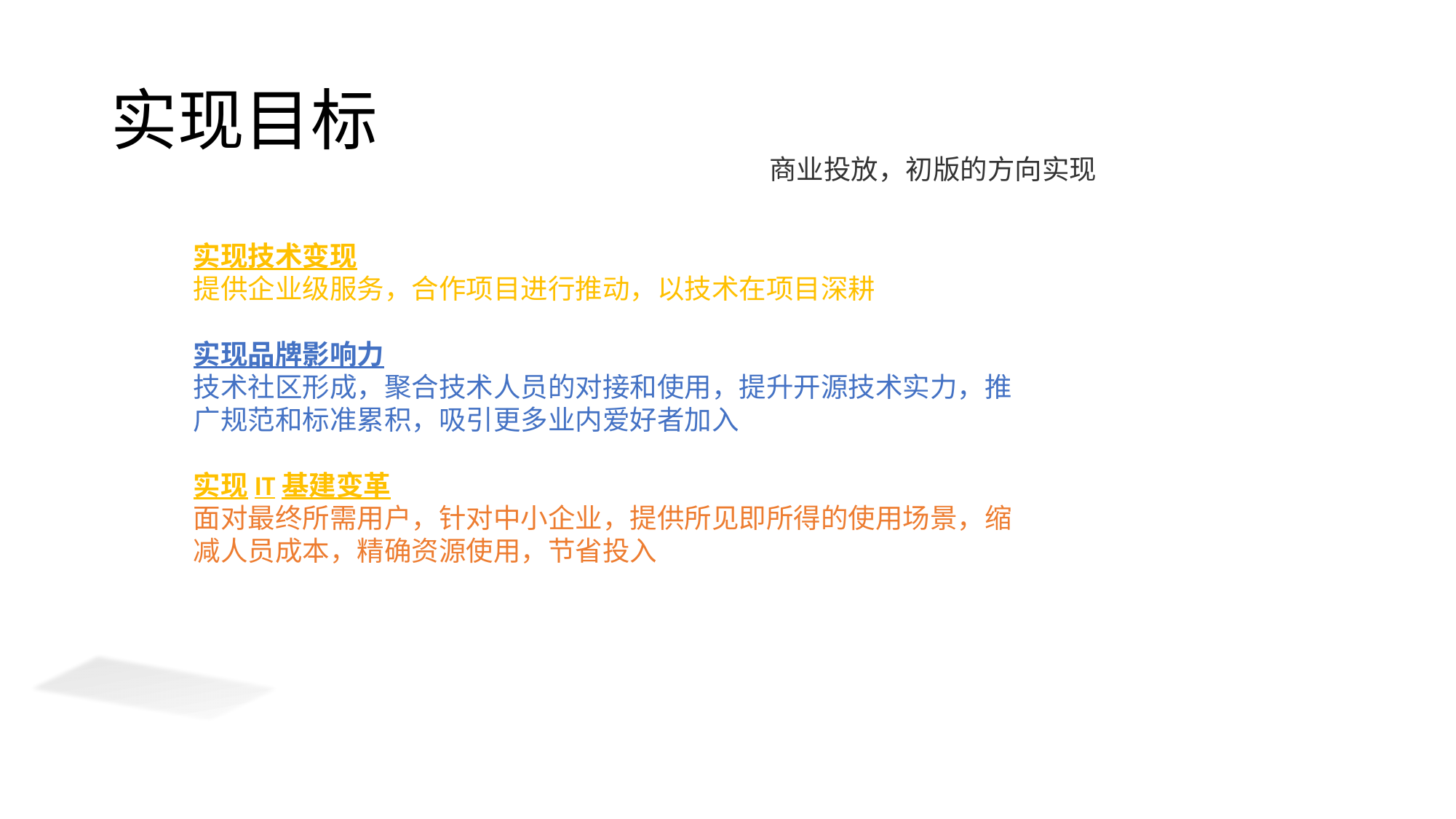

# 实现目标
商业投放，初版的方向实现
实现技术变现
提供企业级服务，合作项目进行推动，以技术在项目深耕

实现品牌影响力
技术社区形成，聚合技术人员的对接和使用，提升开源技术实力，推广规范和标准累积，吸引更多业内爱好者加入

实现IT基建变革
面对最终所需用户，针对中小企业，提供所见即所得的使用场景，缩减人员成本，精确资源使用，节省投入